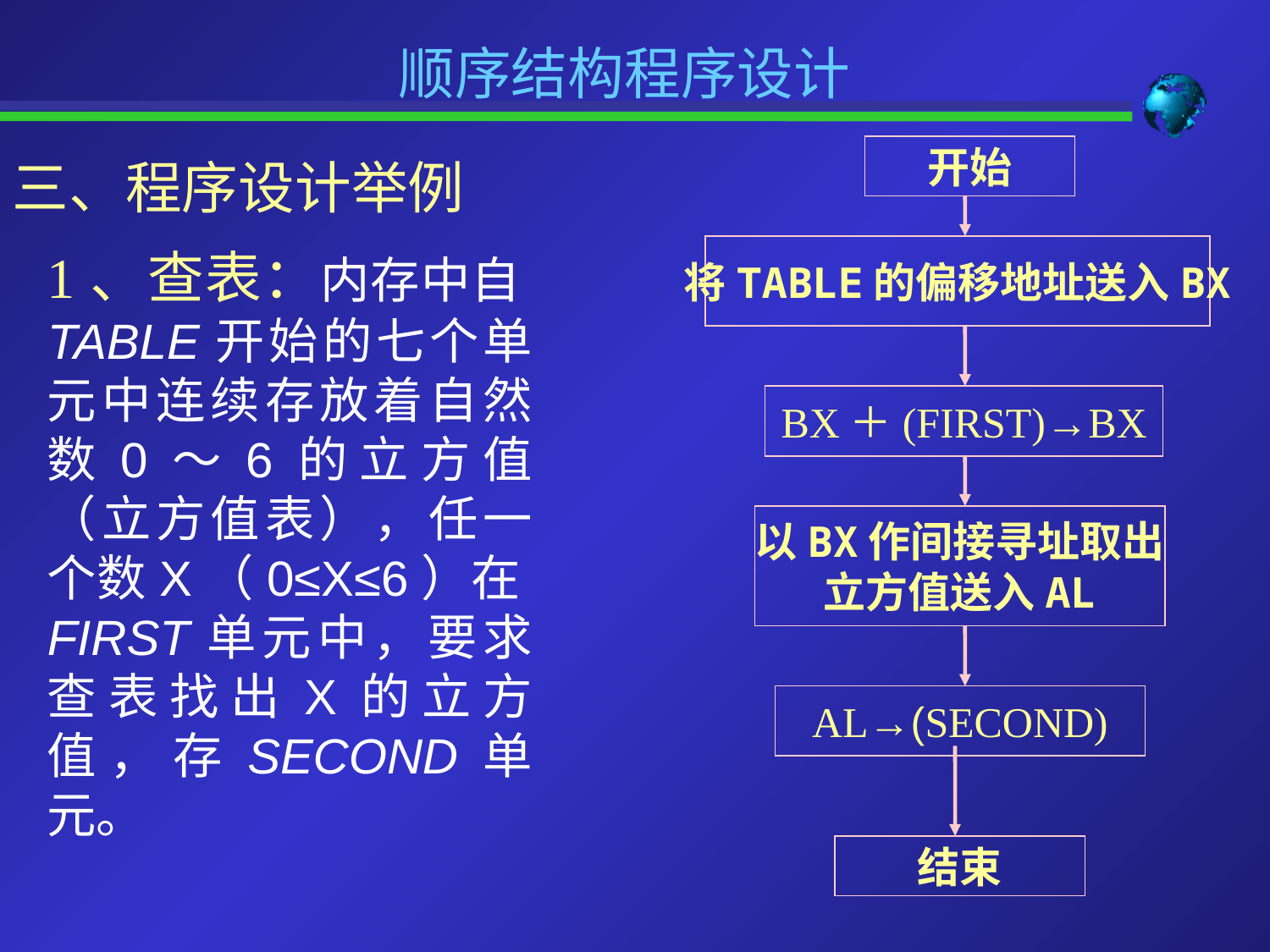

顺序结构程序设计
开始
三、程序设计举例

1、查表：内存中自TABLE开始的七个单元中连续存放着自然数0～6的立方值（立方值表），任一个数X（0≤X≤6）在FIRST单元中，要求查表找出X的立方值，存SECOND单元。
将TABLE的偏移地址送入BX

BX＋(FIRST)→BX

以BX作间接寻址取出
立方值送入AL

AL→(SECOND)

结束
4